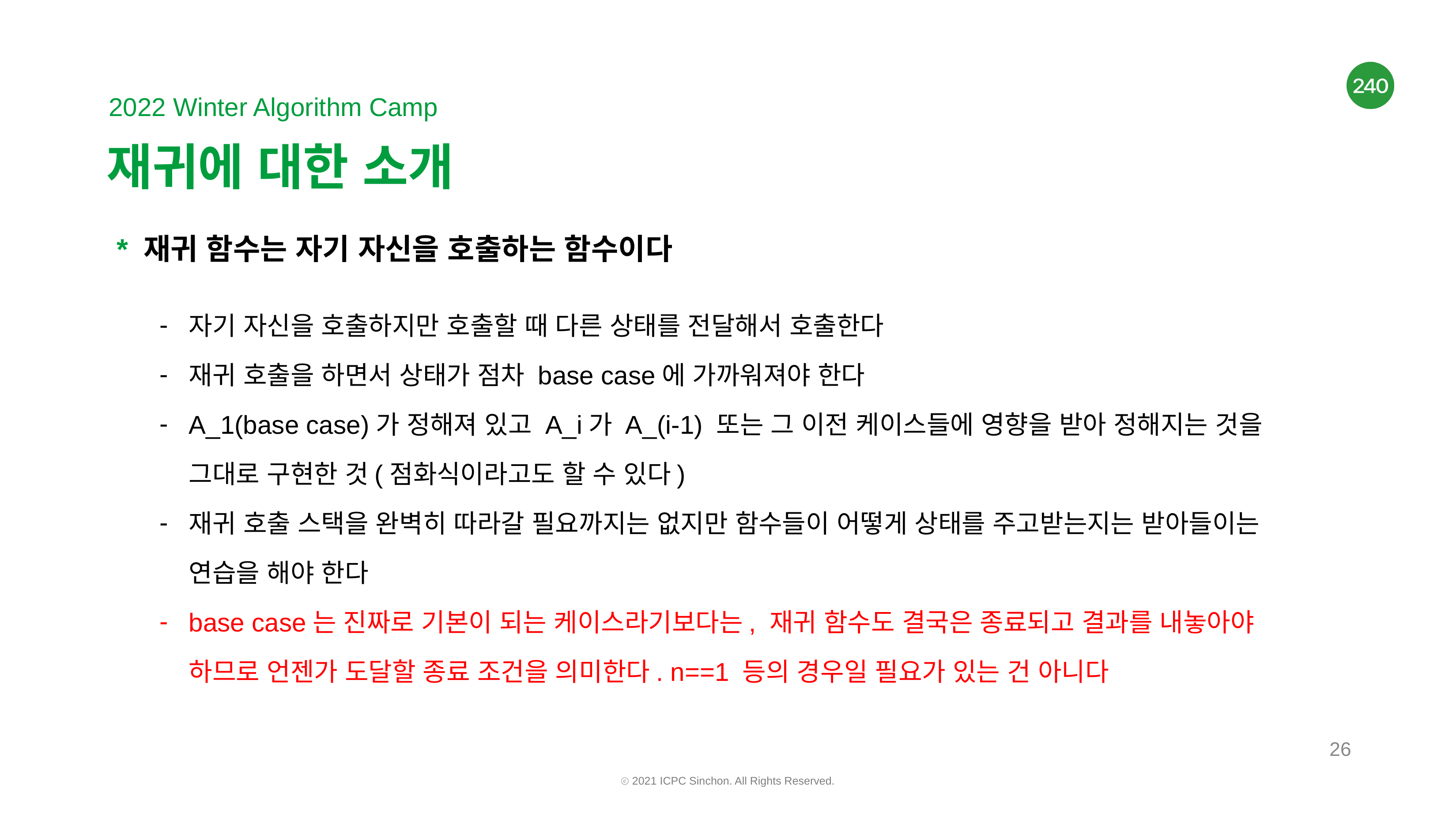

# 재귀에 대한 소개
* 재귀 함수는 자기 자신을 호출하는 함수이다
자기 자신을 호출하지만 호출할 때 다른 상태를 전달해서 호출한다
재귀 호출을 하면서 상태가 점차 base case에 가까워져야 한다
A_1(base case)가 정해져 있고 A_i가 A_(i-1) 또는 그 이전 케이스들에 영향을 받아 정해지는 것을 그대로 구현한 것(점화식이라고도 할 수 있다)
재귀 호출 스택을 완벽히 따라갈 필요까지는 없지만 함수들이 어떻게 상태를 주고받는지는 받아들이는 연습을 해야 한다
base case는 진짜로 기본이 되는 케이스라기보다는, 재귀 함수도 결국은 종료되고 결과를 내놓아야 하므로 언젠가 도달할 종료 조건을 의미한다. n==1 등의 경우일 필요가 있는 건 아니다
26
ⓒ 2021 ICPC Sinchon. All Rights Reserved.